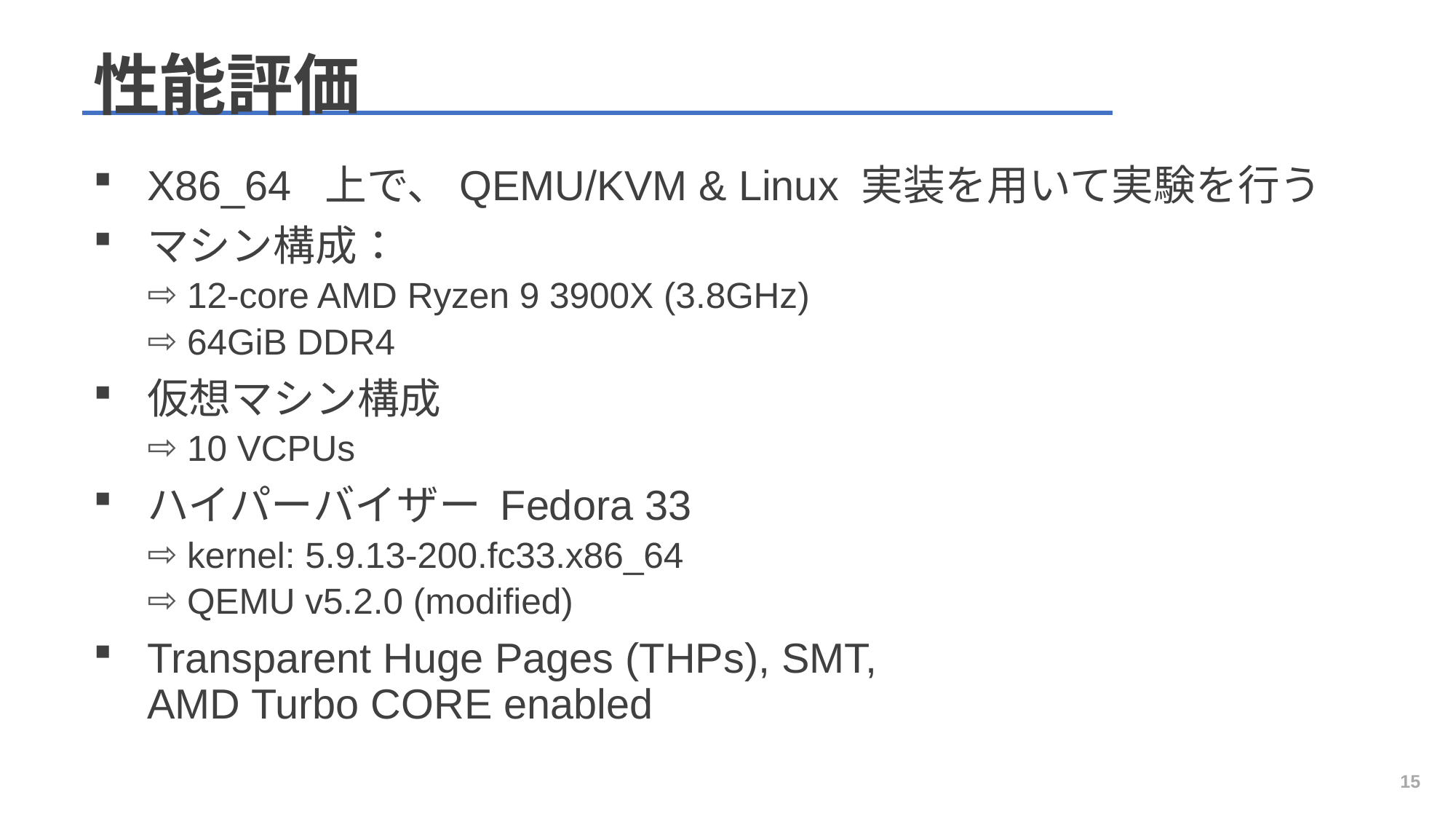

# 性能評価
X86_64  上で、QEMU/KVM & Linux 実装を用いて実験を行う
マシン構成：
 12-core AMD Ryzen 9 3900X (3.8GHz)
 64GiB DDR4
仮想マシン構成
 10 VCPUs
ハイパーバイザー Fedora 33
 kernel: 5.9.13-200.fc33.x86_64
 QEMU v5.2.0 (modified)
Transparent Huge Pages (THPs), SMT,
AMD Turbo CORE enabled
15